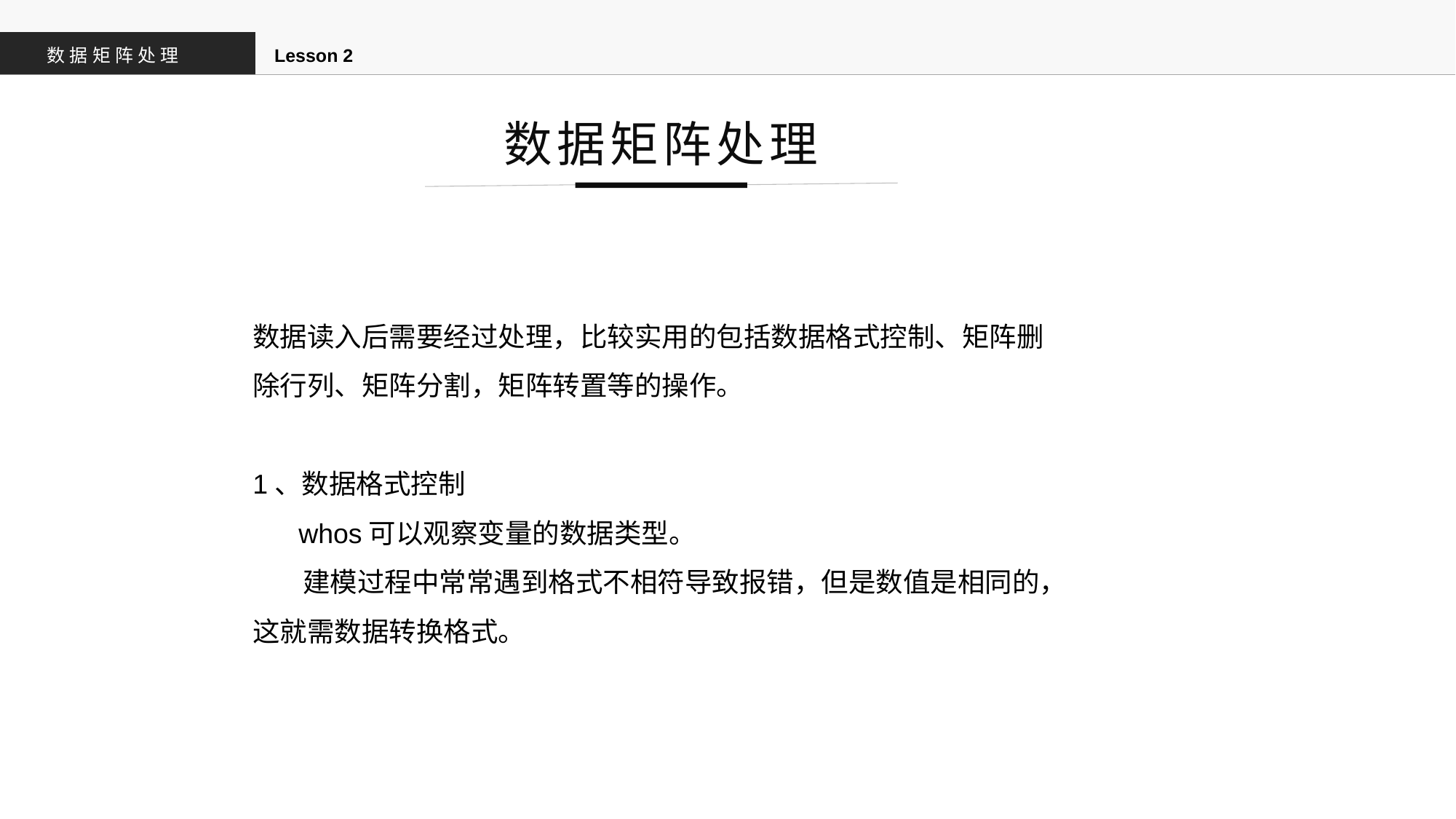

数据矩阵处理
Lesson 2
数据矩阵处理

数据读入后需要经过处理，比较实用的包括数据格式控制、矩阵删除行列、矩阵分割，矩阵转置等的操作。

1、数据格式控制
      whos可以观察变量的数据类型。
       建模过程中常常遇到格式不相符导致报错，但是数值是相同的，这就需数据转换格式。